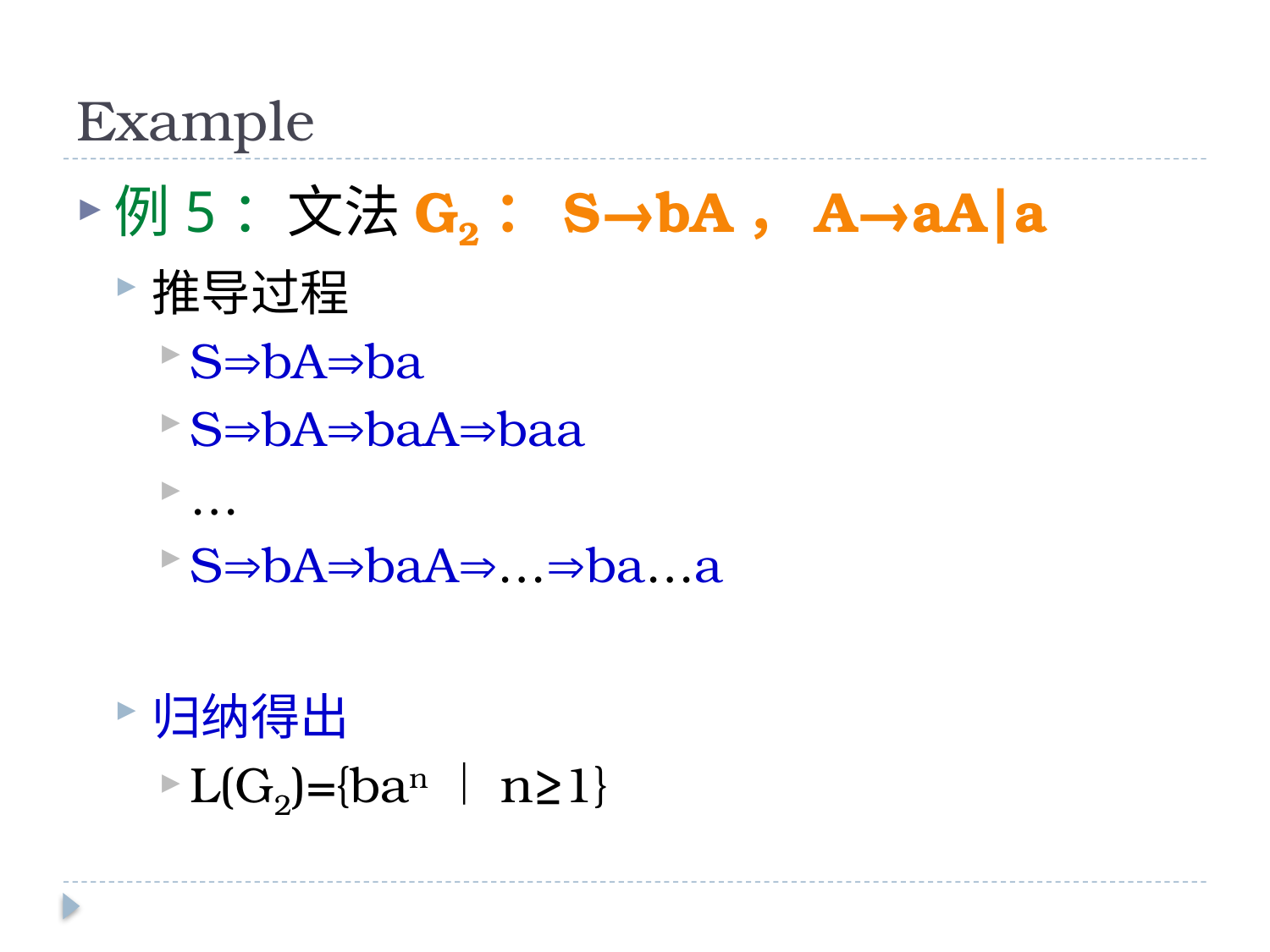

# Example
例5：文法G2：S→bA，A→aA∣a
推导过程
S⇒bA⇒ba
S⇒bA⇒baA⇒baa
…
S⇒bA⇒baA⇒…⇒ba…a

归纳得出
L(G2)={ban︱n≥1}

45